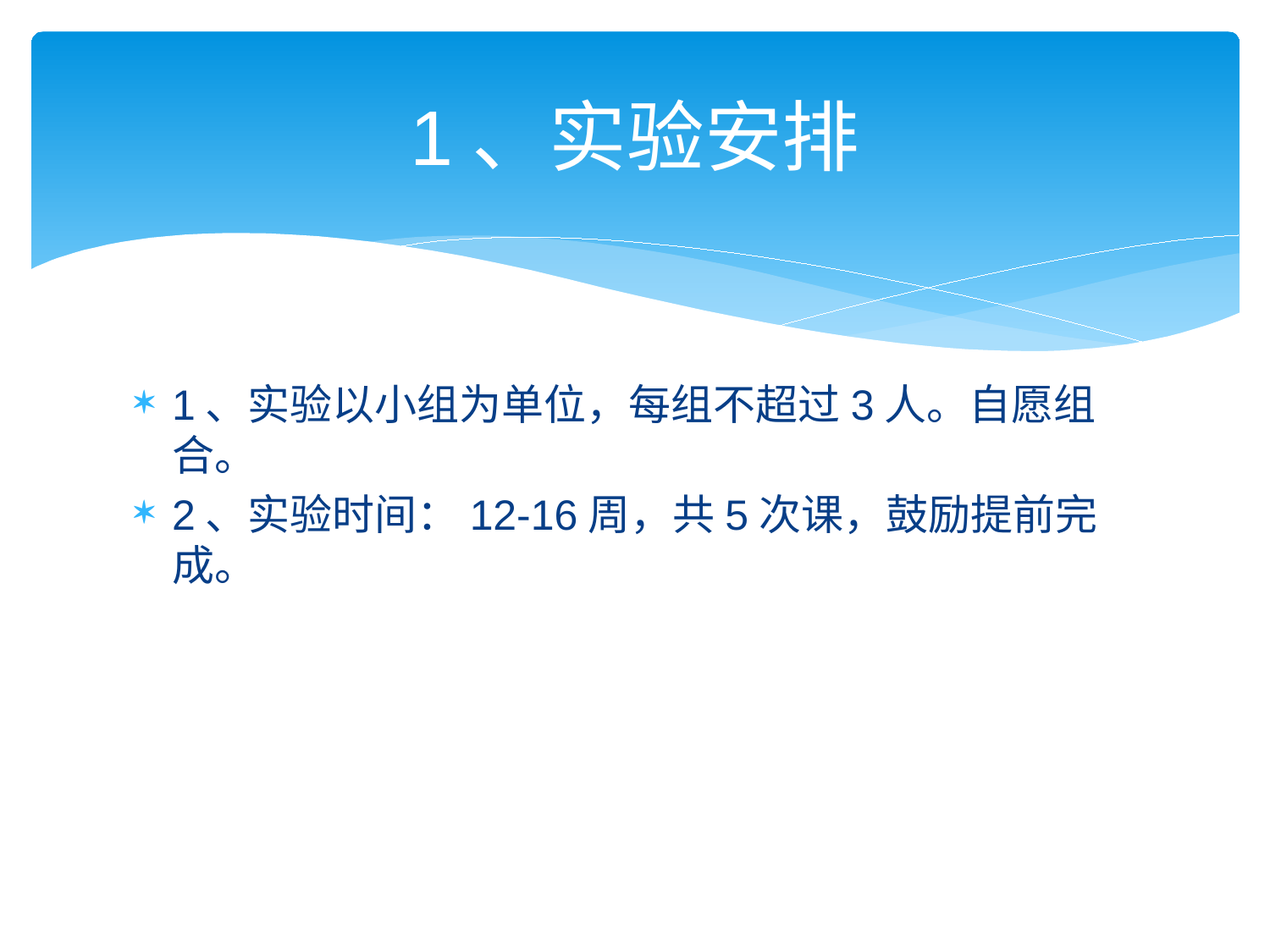

# 1、实验安排
1、实验以小组为单位，每组不超过3人。自愿组合。
2、实验时间：12-16周，共5次课，鼓励提前完成。